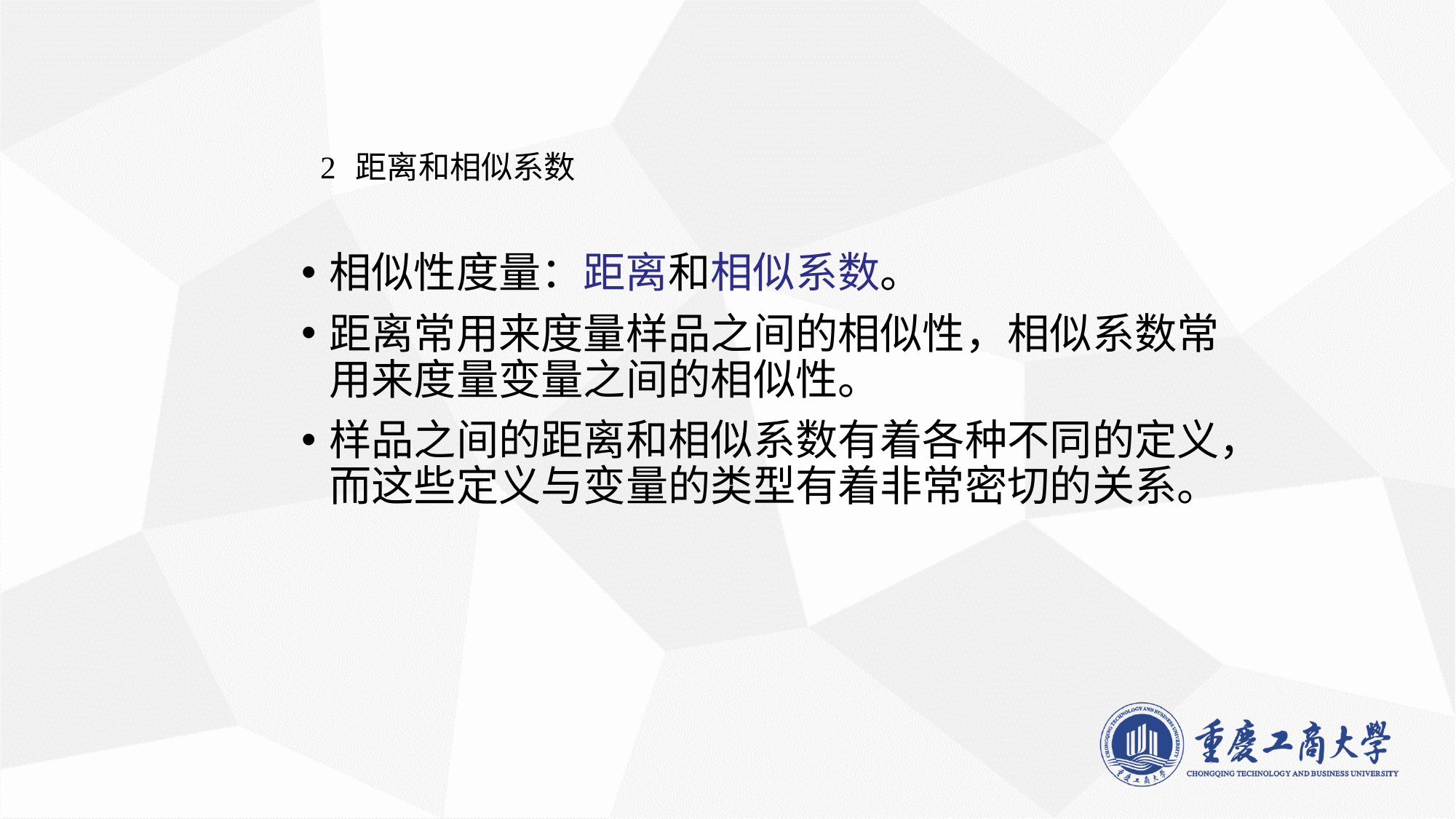

2  距离和相似系数
相似性度量：距离和相似系数。
距离常用来度量样品之间的相似性，相似系数常用来度量变量之间的相似性。
样品之间的距离和相似系数有着各种不同的定义，而这些定义与变量的类型有着非常密切的关系。